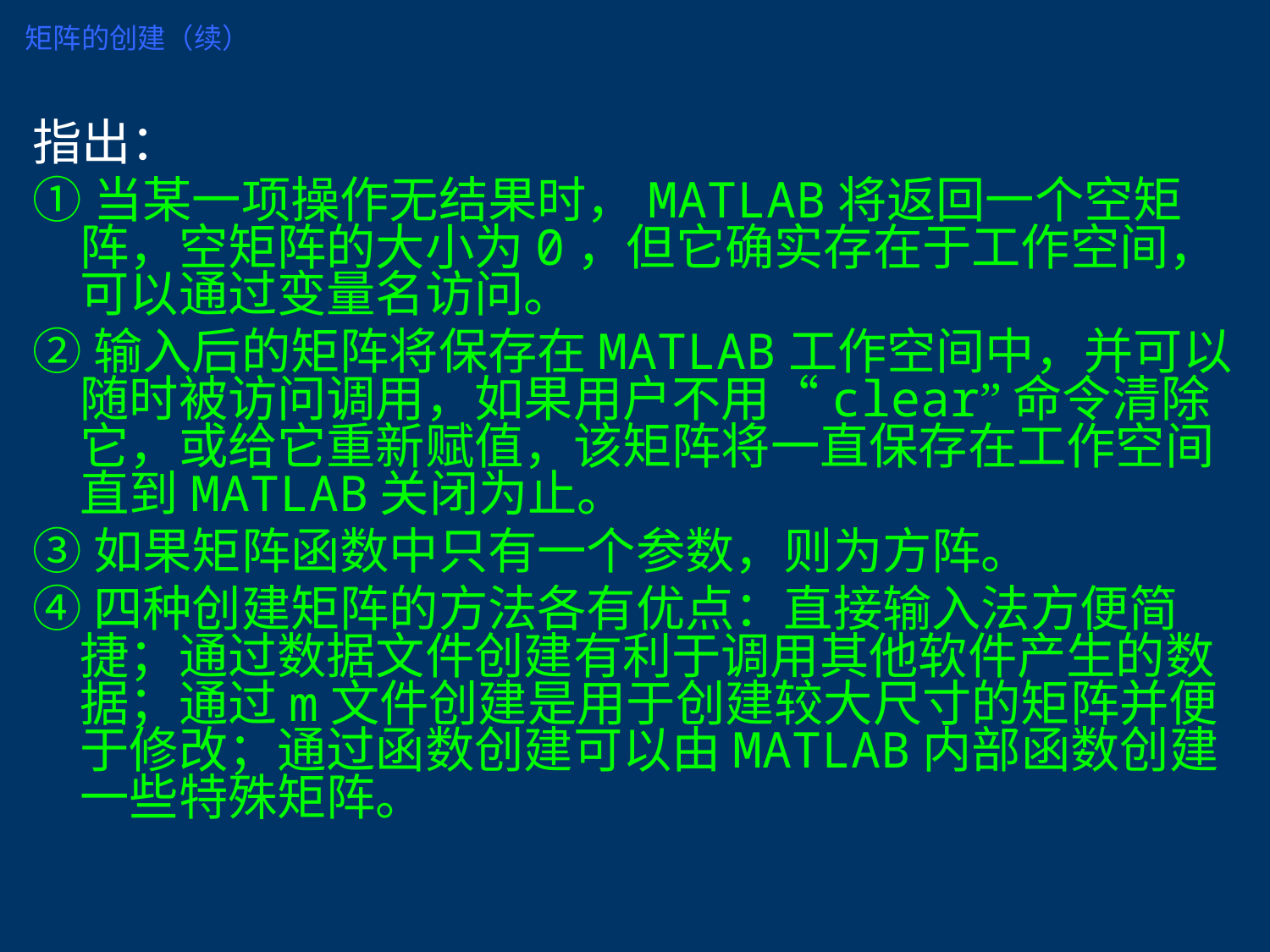

矩阵的创建（续）
指出：
①当某一项操作无结果时，MATLAB将返回一个空矩阵，空矩阵的大小为0，但它确实存在于工作空间，可以通过变量名访问。
②输入后的矩阵将保存在MATLAB工作空间中，并可以随时被访问调用，如果用户不用“clear”命令清除它，或给它重新赋值，该矩阵将一直保存在工作空间直到MATLAB关闭为止。
③如果矩阵函数中只有一个参数，则为方阵。
④四种创建矩阵的方法各有优点：直接输入法方便简捷；通过数据文件创建有利于调用其他软件产生的数据；通过m文件创建是用于创建较大尺寸的矩阵并便于修改；通过函数创建可以由MATLAB内部函数创建一些特殊矩阵。